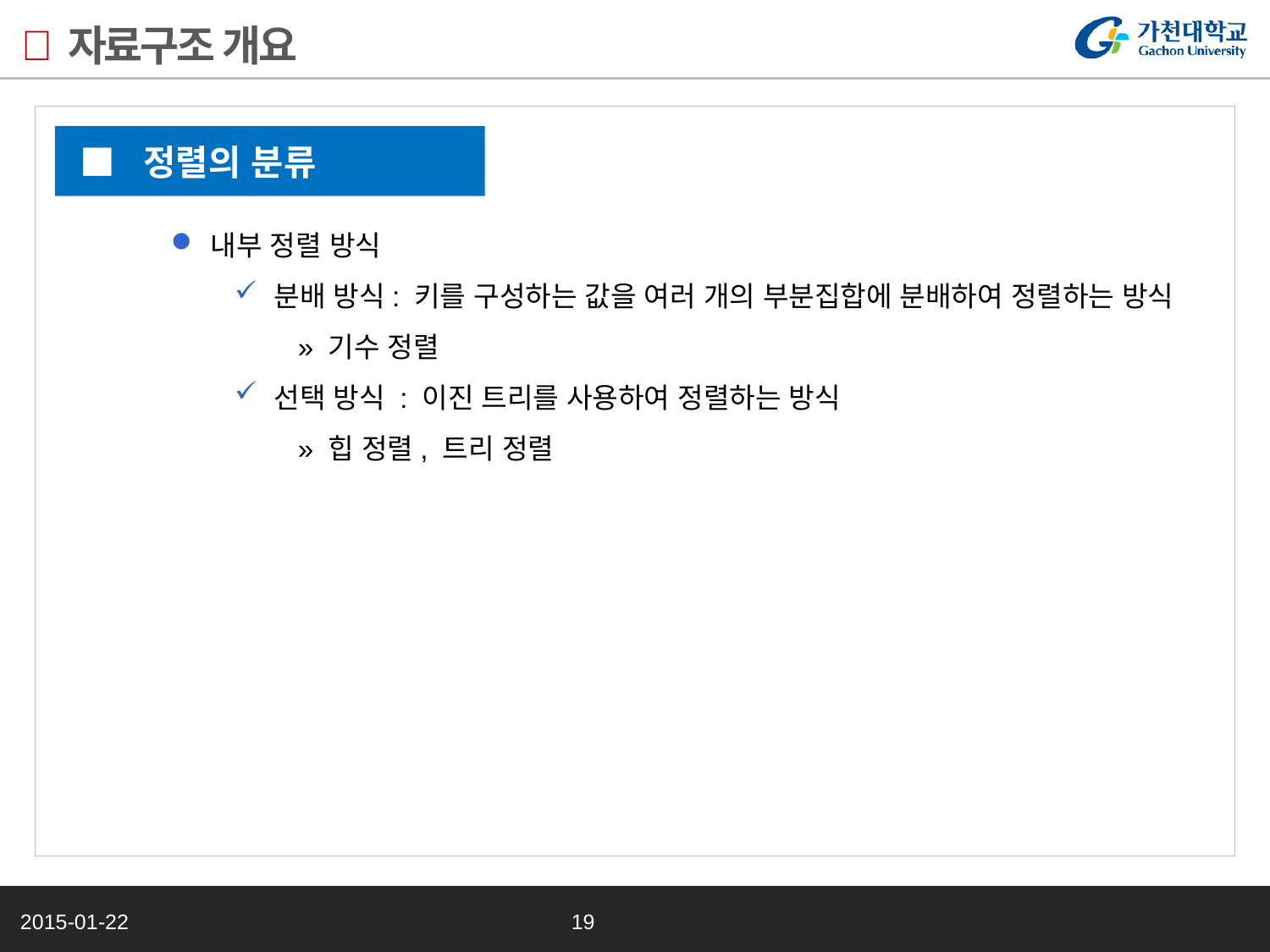

# 자료구조 개요

■  정렬의 분류
내부 정렬 방식
분배 방식: 키를 구성하는 값을 여러 개의 부분집합에 분배하여 정렬하는 방식
» 기수 정렬
선택 방식 : 이진 트리를 사용하여 정렬하는 방식
» 힙 정렬, 트리 정렬

2015-01-22
19